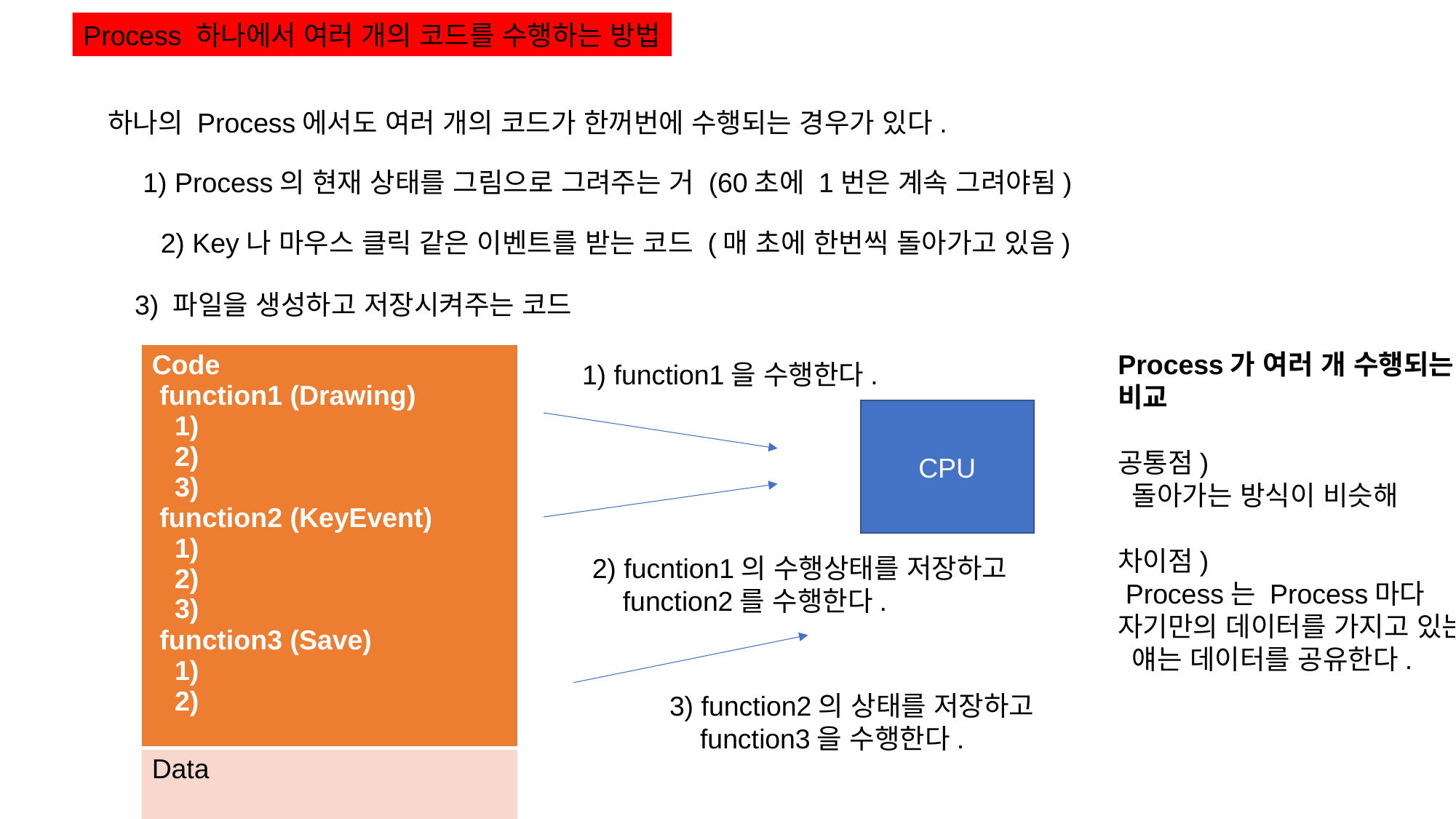

Process 하나에서 여러 개의 코드를 수행하는 방법
하나의 Process에서도 여러 개의 코드가 한꺼번에 수행되는 경우가 있다.
1) Process의 현재 상태를 그림으로 그려주는 거 (60초에 1번은 계속 그려야됨)
2) Key나 마우스 클릭 같은 이벤트를 받는 코드 (매 초에 한번씩 돌아가고 있음)
3) 파일을 생성하고 저장시켜주는 코드
Process가 여러 개 수행되는 거랑
비교

공통점)
 돌아가는 방식이 비슷해

차이점)
 Process는 Process마다
자기만의 데이터를 가지고 있는데
 얘는 데이터를 공유한다.
| Code function1 (Drawing) 1) 2) 3) function2 (KeyEvent) 1) 2) 3) function3 (Save) 1) 2) |
| --- |
| Data |
1) function1을 수행한다.
CPU
2) fucntion1의 수행상태를 저장하고
    function2를 수행한다.
3) function2의 상태를 저장하고
    function3을 수행한다.